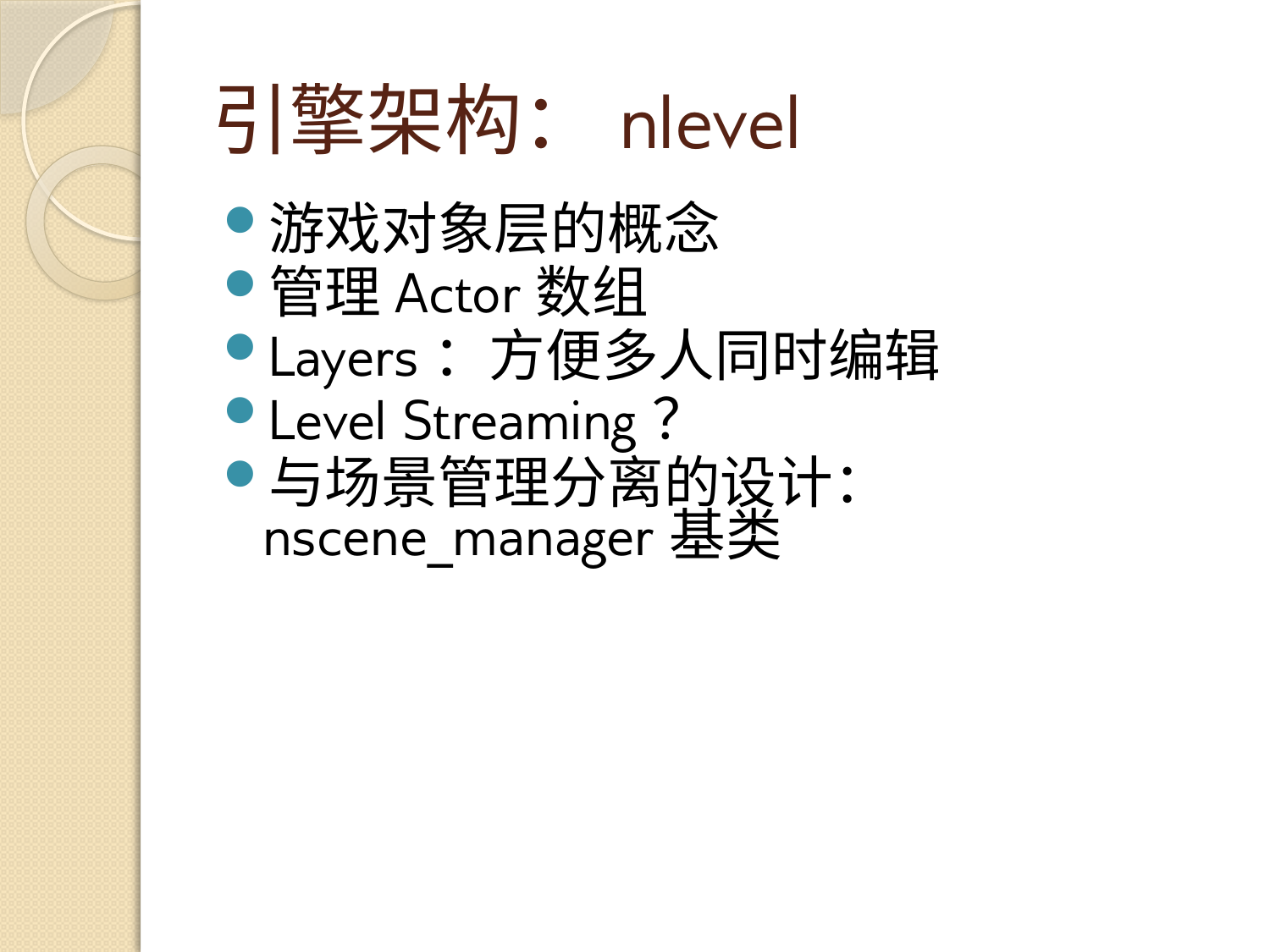

# 引擎架构：nlevel
游戏对象层的概念
管理Actor数组
Layers：方便多人同时编辑
Level Streaming？
与场景管理分离的设计：nscene_manager基类